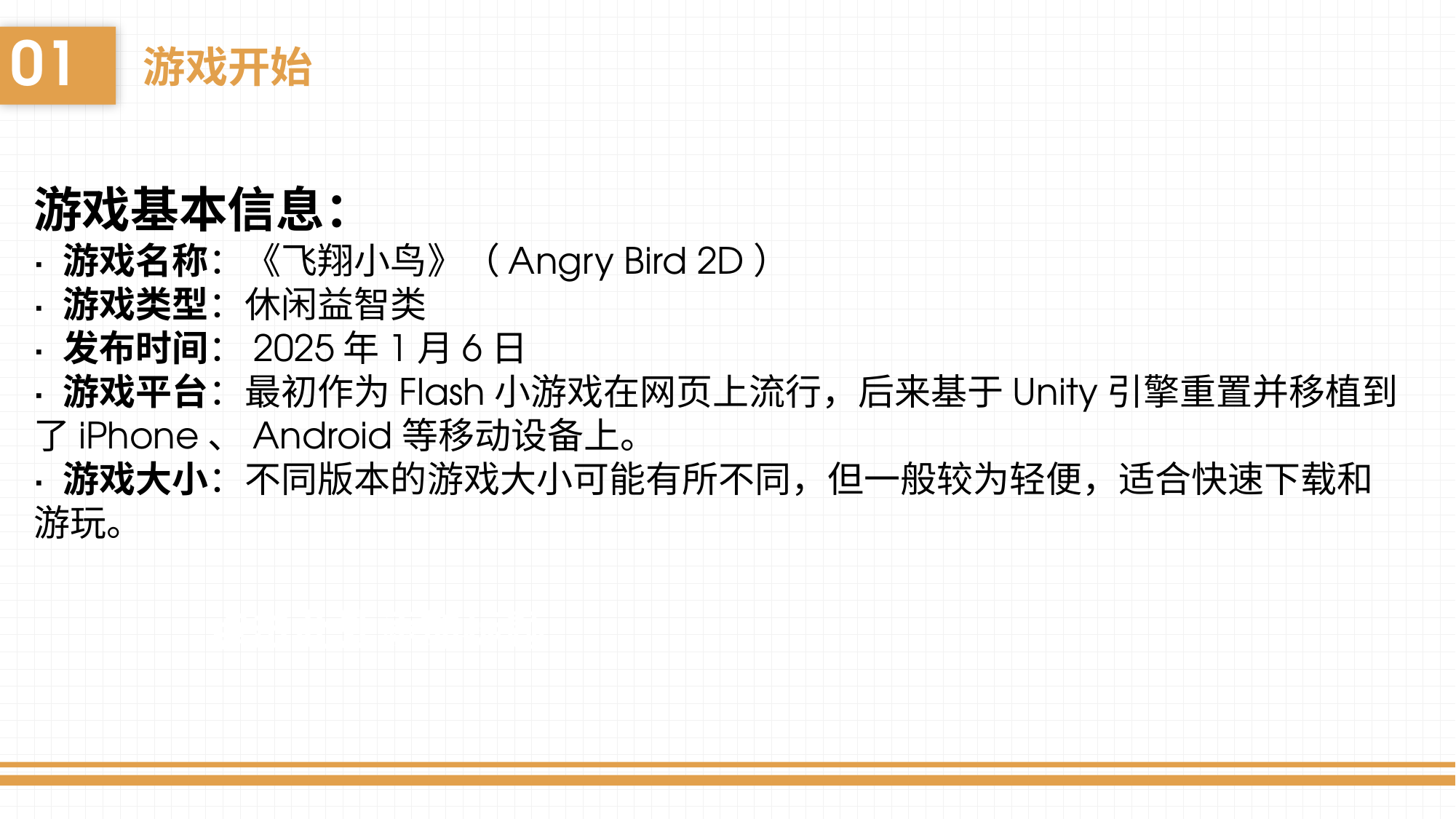

01
游戏开始
游戏基本信息：
· 游戏名称：《飞翔小鸟》（Angry Bird 2D）
· 游戏类型：休闲益智类
· 发布时间：2025年1月6日
· 游戏平台：最初作为Flash小游戏在网页上流行，后来基于Unity引擎重置并移植到了iPhone、Android等移动设备上。
· 游戏大小：不同版本的游戏大小可能有所不同，但一般较为轻便，适合快速下载和游玩。
点击此处添加标题